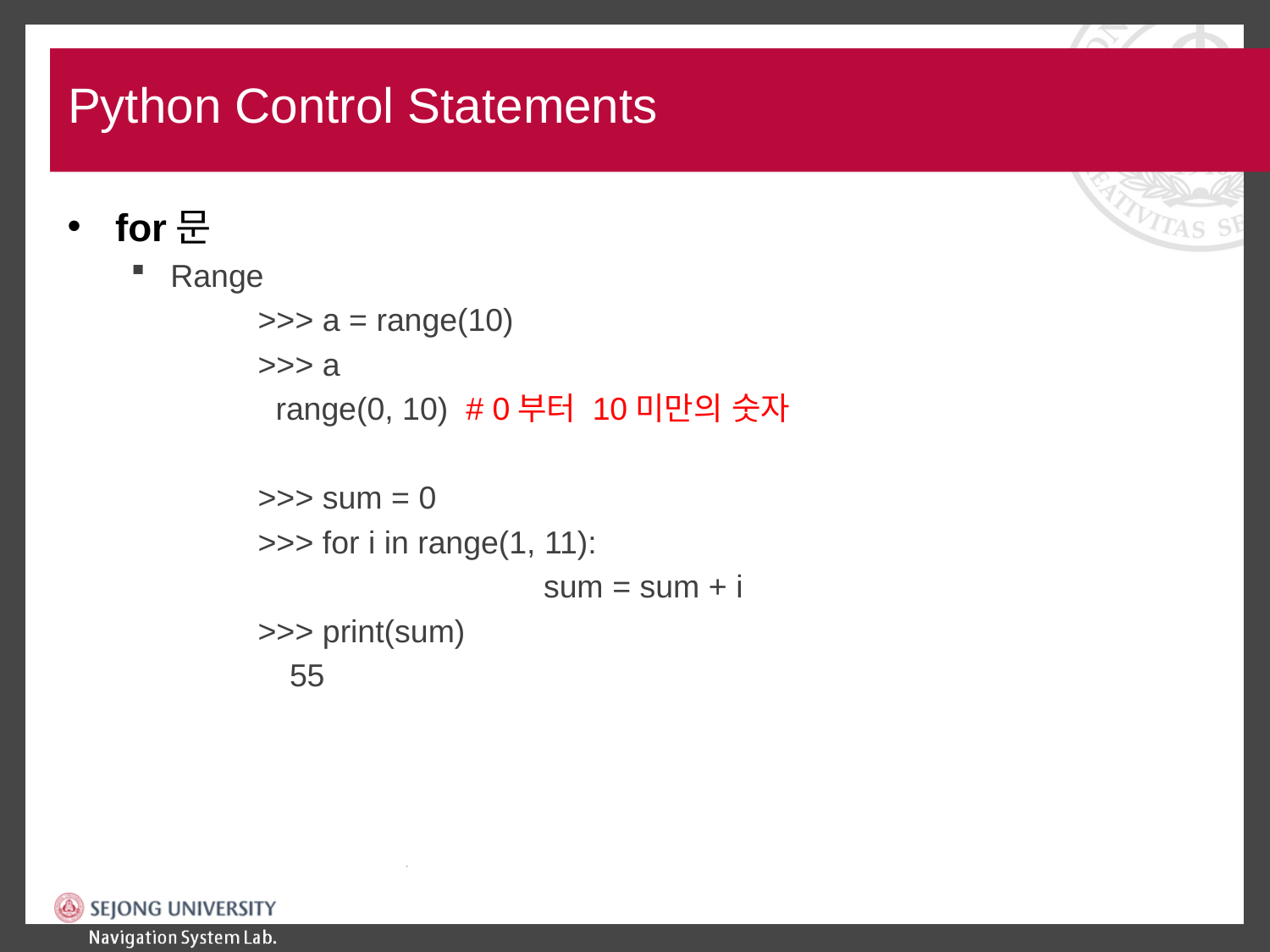

# Python Control Statements
for문
Range
>>> a = range(10)
>>> a
  range(0, 10)  # 0부터 10미만의 숫자

>>> sum = 0
>>> for i in range(1, 11):
			sum = sum + i
>>> print(sum)
	55